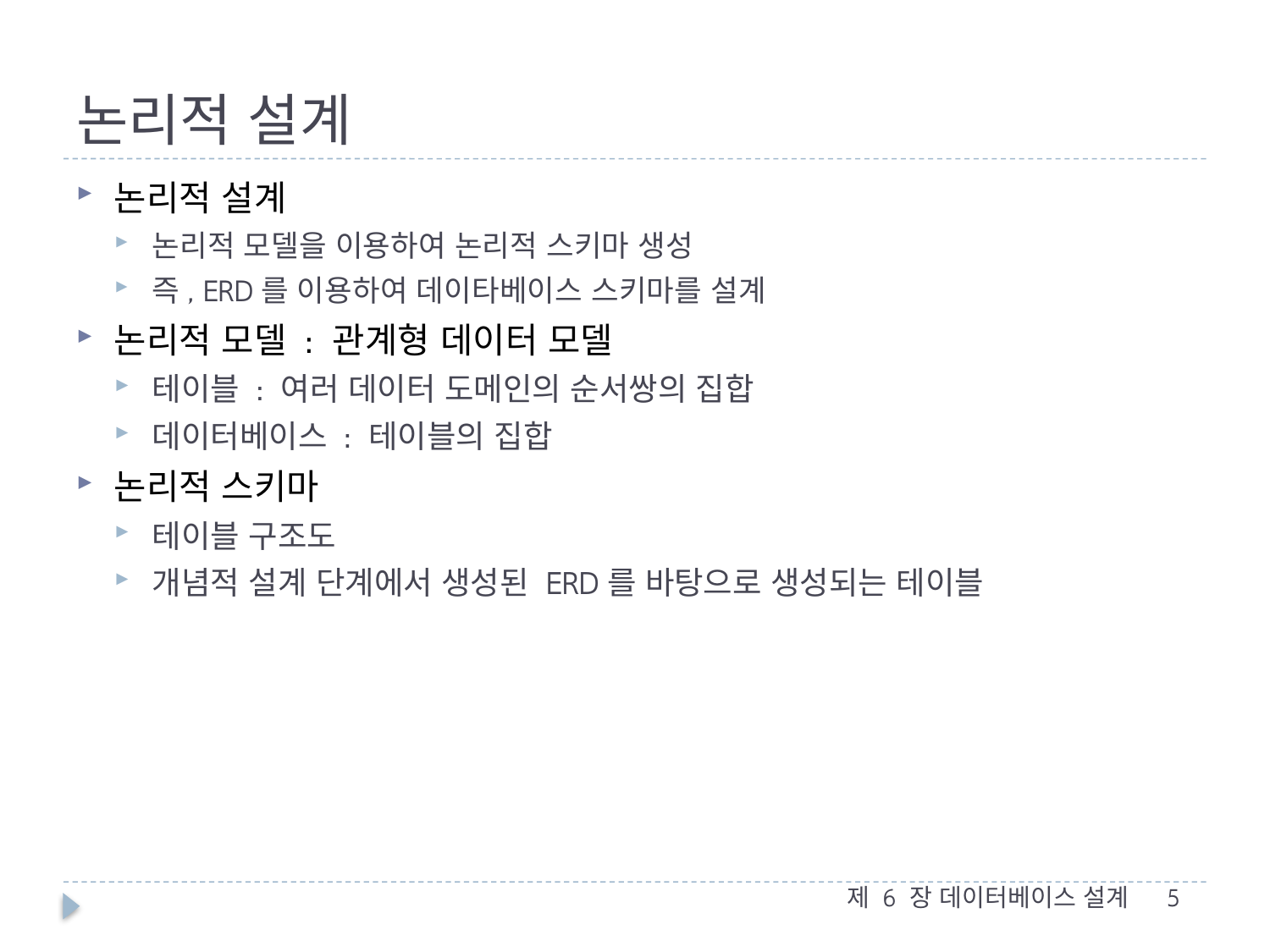

# 논리적 설계
논리적 설계
논리적 모델을 이용하여 논리적 스키마 생성
즉, ERD를 이용하여 데이타베이스 스키마를 설계
논리적 모델 : 관계형 데이터 모델
테이블 : 여러 데이터 도메인의 순서쌍의 집합
데이터베이스 : 테이블의 집합
논리적 스키마
테이블 구조도
개념적 설계 단계에서 생성된 ERD를 바탕으로 생성되는 테이블
제 6 장 데이터베이스 설계
5